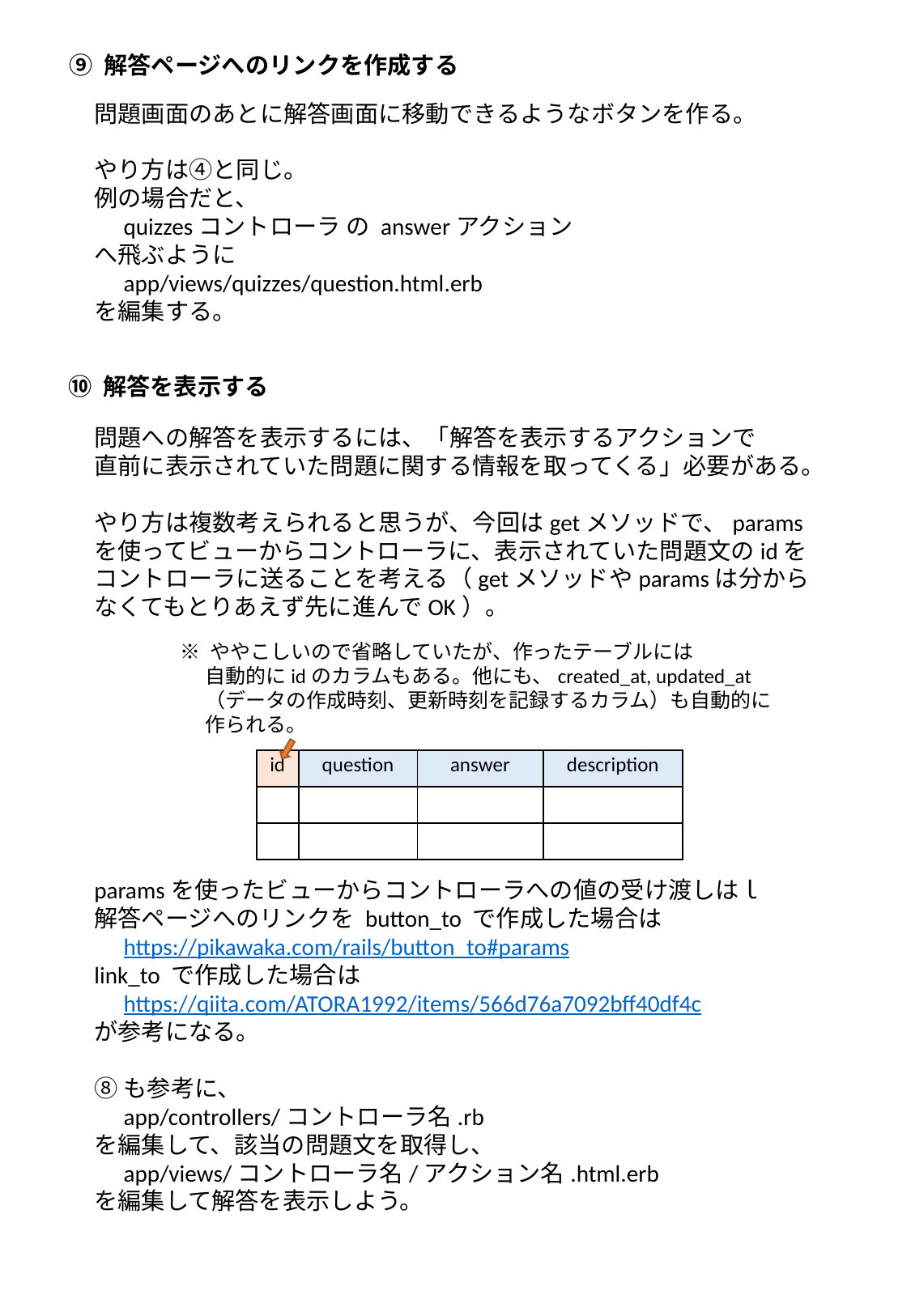

⑨ 解答ページへのリンクを作成する
問題画面のあとに解答画面に移動できるようなボタンを作る。

やり方は④と同じ。
例の場合だと、
　quizzesコントローラ の answerアクション
へ飛ぶように
　app/views/quizzes/question.html.erb
を編集する。
⑩ 解答を表示する
問題への解答を表示するには、「解答を表示するアクションで
直前に表示されていた問題に関する情報を取ってくる」必要がある。

やり方は複数考えられると思うが、今回はgetメソッドで、paramsを使ってビューからコントローラに、表示されていた問題文のidを
コントローラに送ることを考える（getメソッドやparamsは分からなくてもとりあえず先に進んでOK）。

paramsを使ったビューからコントローラへの値の受け渡しはｌ
解答ページへのリンクを button_to で作成した場合は
　https://pikawaka.com/rails/button_to#params
link_to で作成した場合は
　https://qiita.com/ATORA1992/items/566d76a7092bff40df4c
が参考になる。

⑧も参考に、
　app/controllers/コントローラ名.rb
を編集して、該当の問題文を取得し、
　app/views/コントローラ名/アクション名.html.erb
を編集して解答を表示しよう。
※ ややこしいので省略していたが、作ったテーブルには
　 自動的にidのカラムもある。他にも、created_at, updated_at
　 （データの作成時刻、更新時刻を記録するカラム）も自動的に
　 作られる。

| id | question | answer | description |
| --- | --- | --- | --- |
|  |  |  |  |
|  |  |  |  |